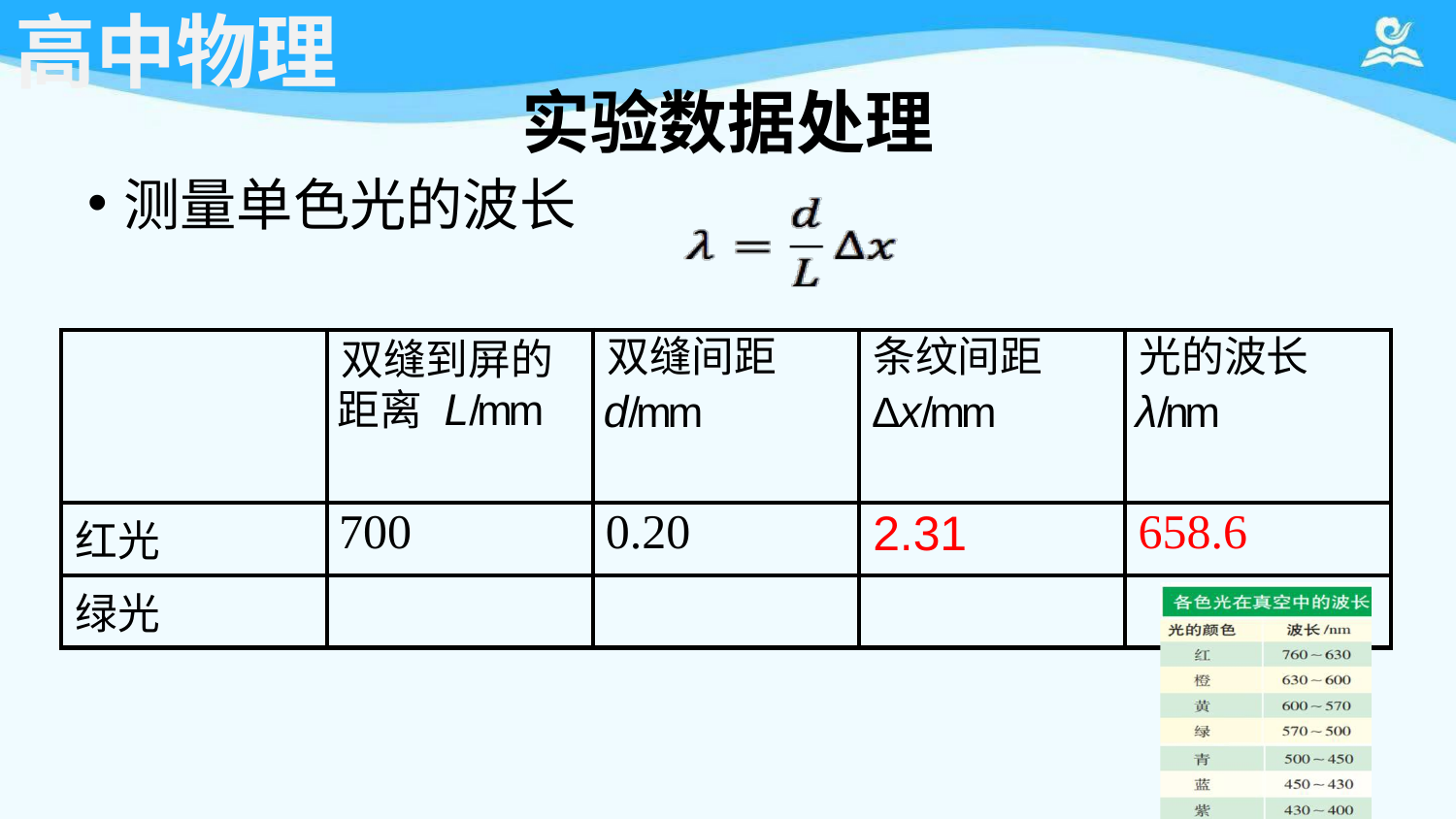

# 高中物理
实验数据处理
测量单色光的波长

|  | 双缝到屏的 距离 L/mm | 双缝间距 d/mm | 条纹间距 ∆x/mm | 光的波长 λ/nm |
| --- | --- | --- | --- | --- |
| 红光 | 700 | 0.20 | 2.31 | 658.6 |
| 绿光 |  |  |  |  |